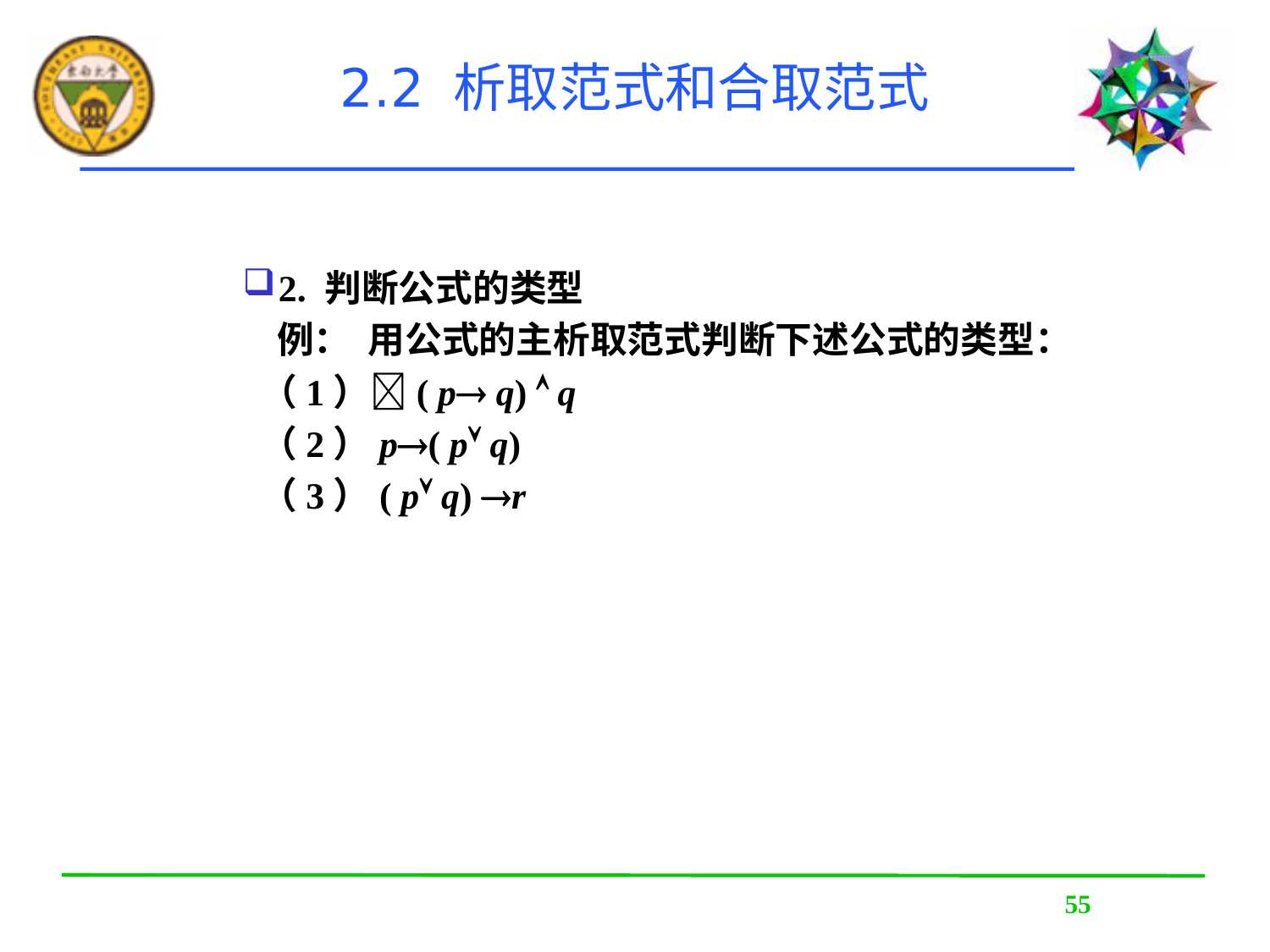

# 2.2 析取范式和合取范式
2. 判断公式的类型
   例：  用公式的主析取范式判断下述公式的类型：
 （1）¬( p→ q) ∧ q
 （2）p→( p∨ q)
 （3）( p∨ q) →r